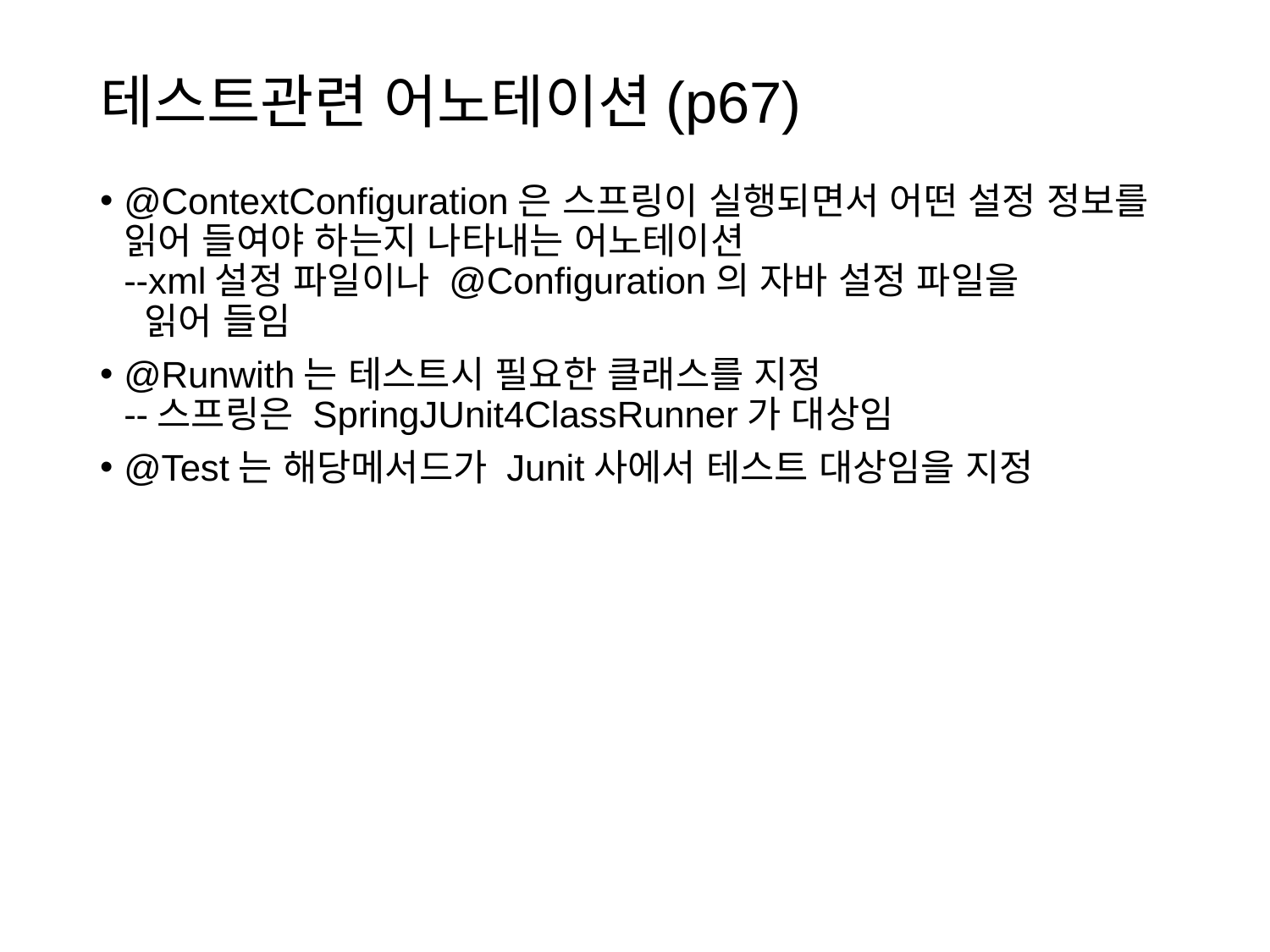

# 테스트관련 어노테이션(p67)
@ContextConfiguration은 스프링이 실행되면서 어떤 설정 정보를 읽어 들여야 하는지 나타내는 어노테이션
--xml설정 파일이나 @Configuration의 자바 설정 파일을
  읽어 들임
@Runwith는 테스트시 필요한 클래스를 지정
--스프링은 SpringJUnit4ClassRunner가 대상임
@Test는 해당메서드가 Junit사에서 테스트 대상임을 지정